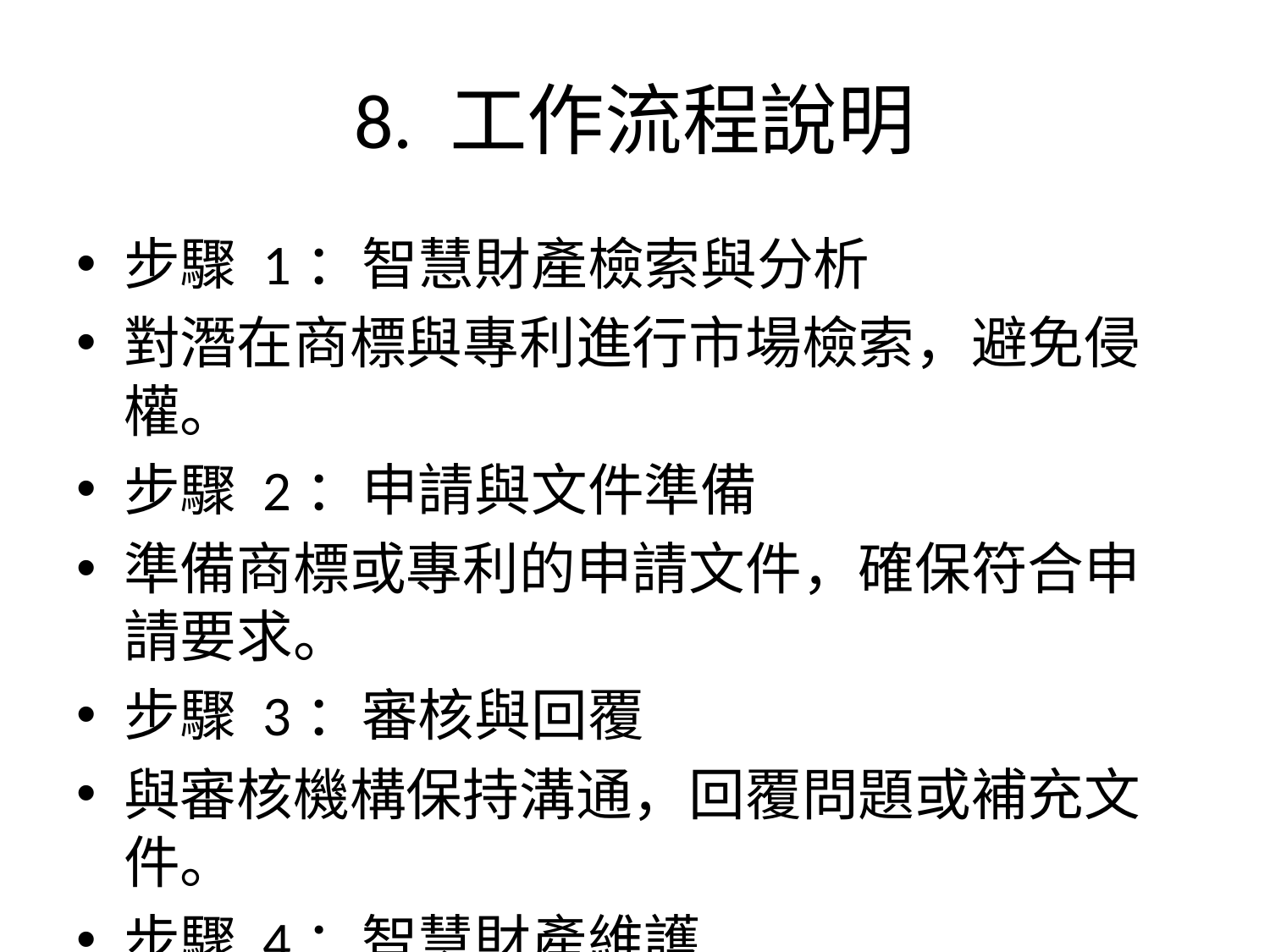

# 8. 工作流程說明
步驟 1：智慧財產檢索與分析
對潛在商標與專利進行市場檢索，避免侵權。
步驟 2：申請與文件準備
準備商標或專利的申請文件，確保符合申請要求。
步驟 3：審核與回覆
與審核機構保持溝通，回覆問題或補充文件。
步驟 4：智慧財產維護
定期更新商標與專利，確保權利不失效。
步驟 5：內部培訓與支持
為內部團隊提供智慧財產知識培訓，提高全員法律意識。
步驟 6：反饋與優化
收集內部與外部反饋，改進智慧財產管理流程。